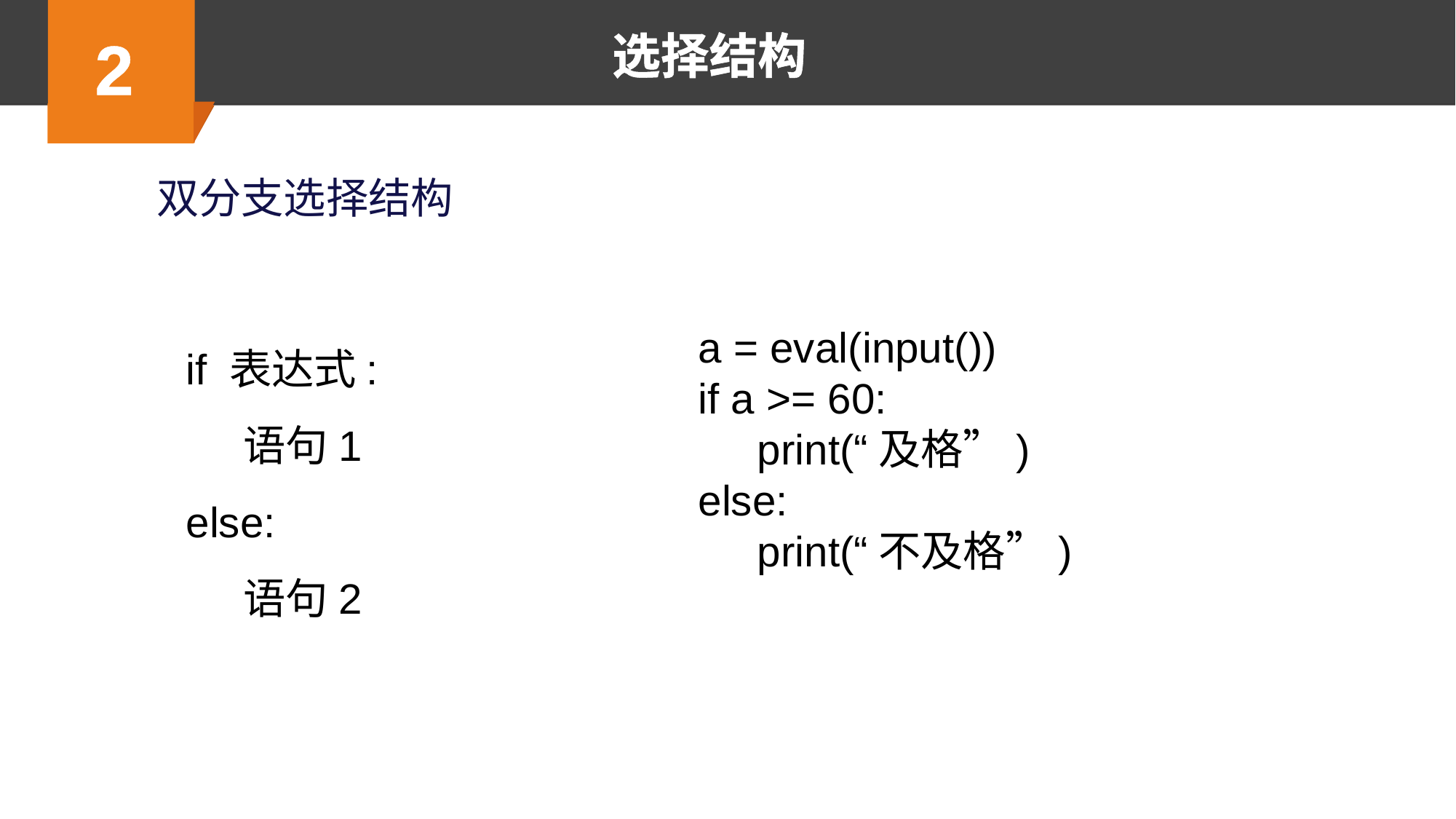

2
选择结构
双分支选择结构
if 表达式:
     语句1
else:
     语句2
a = eval(input())
if a >= 60:
     print(“及格”)
else:
     print(“不及格”)